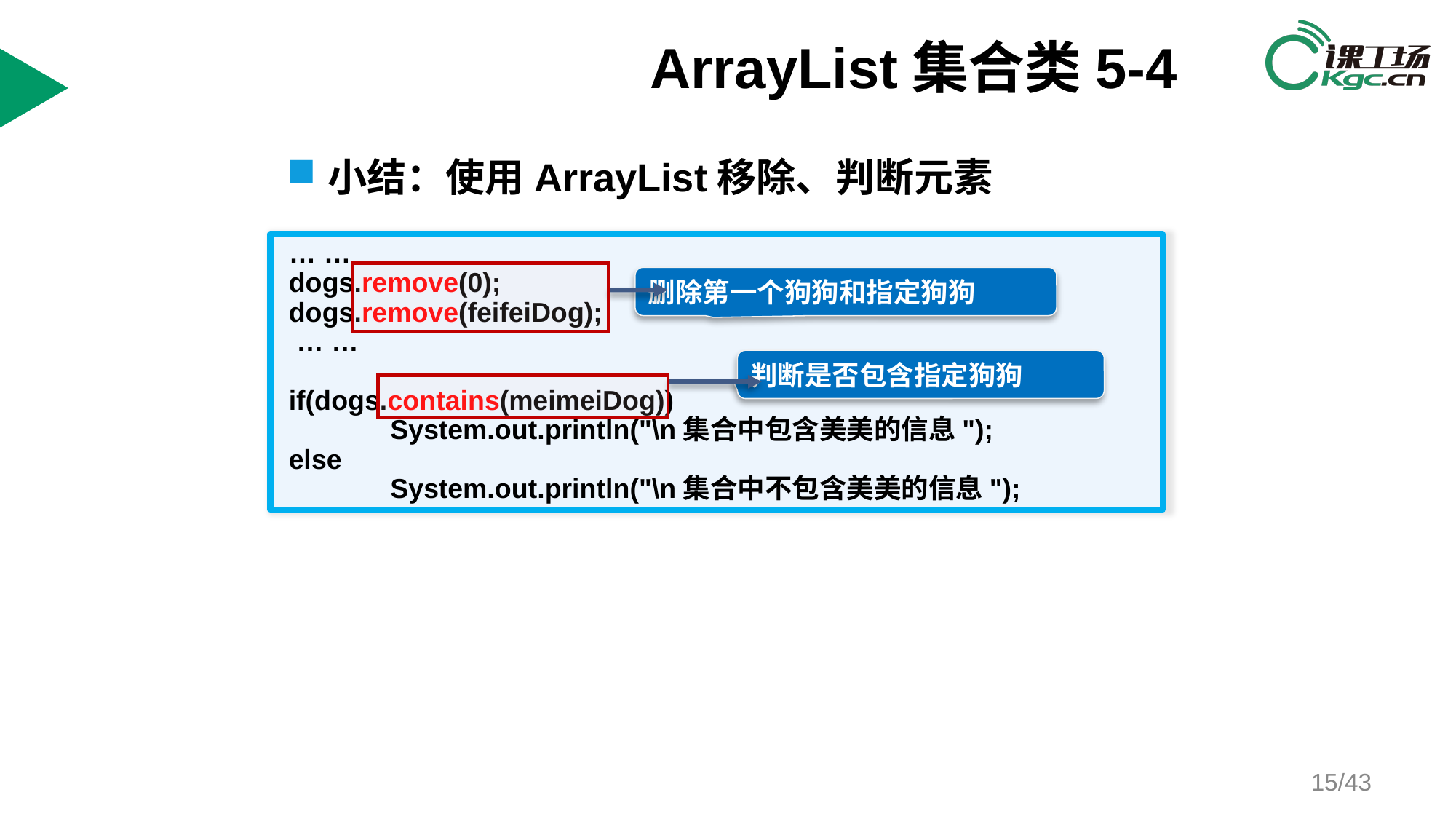

# ArrayList集合类5-4
小结：使用ArrayList移除、判断元素
 … …
 dogs.remove(0);
 dogs.remove(feifeiDog);
  … …

 if(dogs.contains(meimeiDog))
	System.out.println("\n集合中包含美美的信息");
 else
	System.out.println("\n集合中不包含美美的信息");

删除第一个狗狗和指定狗狗
判断是否包含指定狗狗

15/43